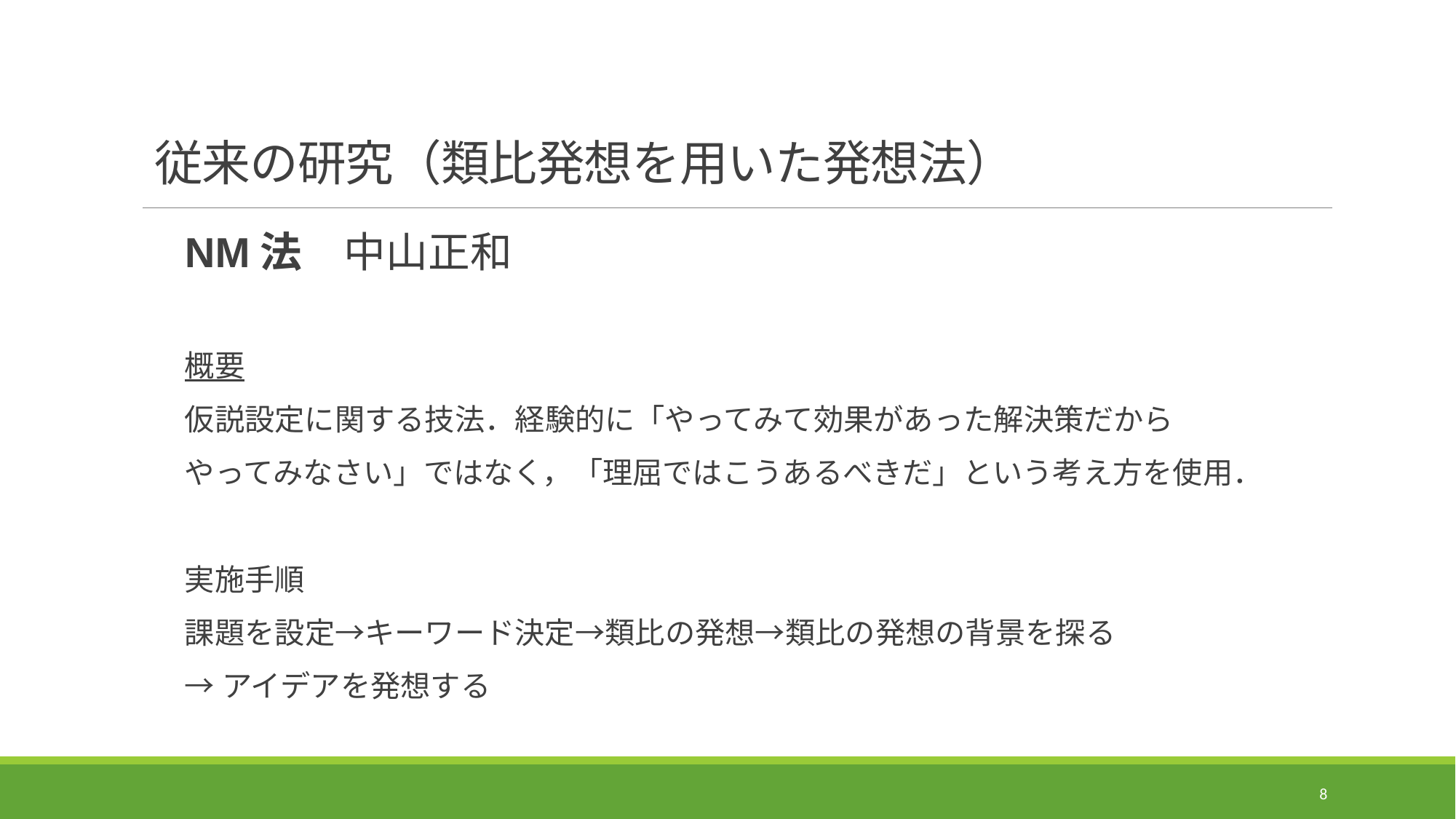

# 従来の研究（類比発想を用いた発想法）
NM法　中山正和

概要
仮説設定に関する技法．経験的に「やってみて効果があった解決策だから
やってみなさい」ではなく，「理屈ではこうあるべきだ」という考え方を使用．

実施手順
課題を設定→キーワード決定→類比の発想→類比の発想の背景を探る
→アイデアを発想する
8